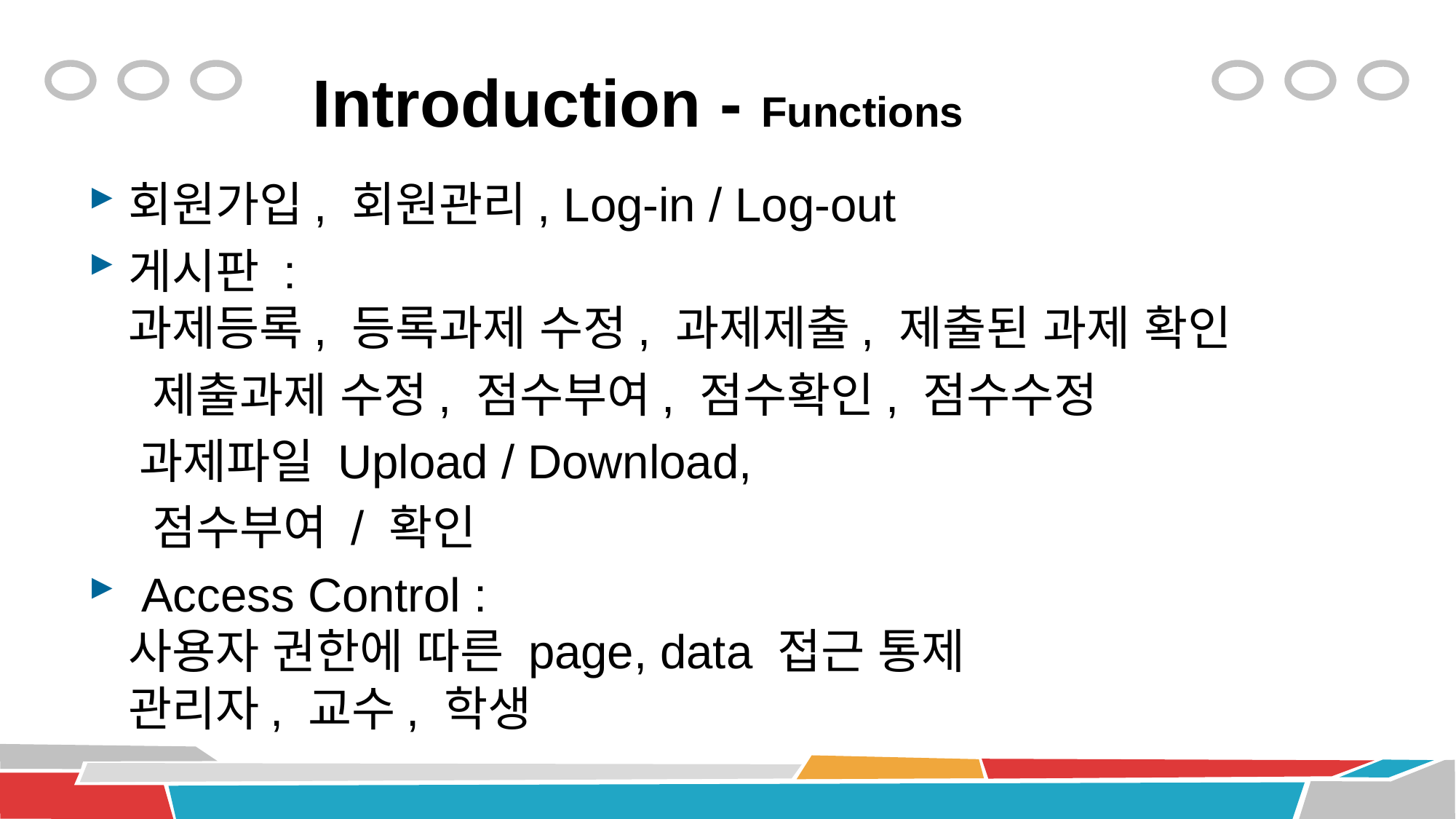

# Introduction - Functions
회원가입, 회원관리, Log-in / Log-out
게시판 :
과제등록, 등록과제 수정, 과제제출, 제출된 과제 확인
    제출과제 수정, 점수부여, 점수확인, 점수수정
   과제파일 Upload / Download,
    점수부여 / 확인
 Access Control :
사용자 권한에 따른 page, data 접근 통제
관리자, 교수, 학생